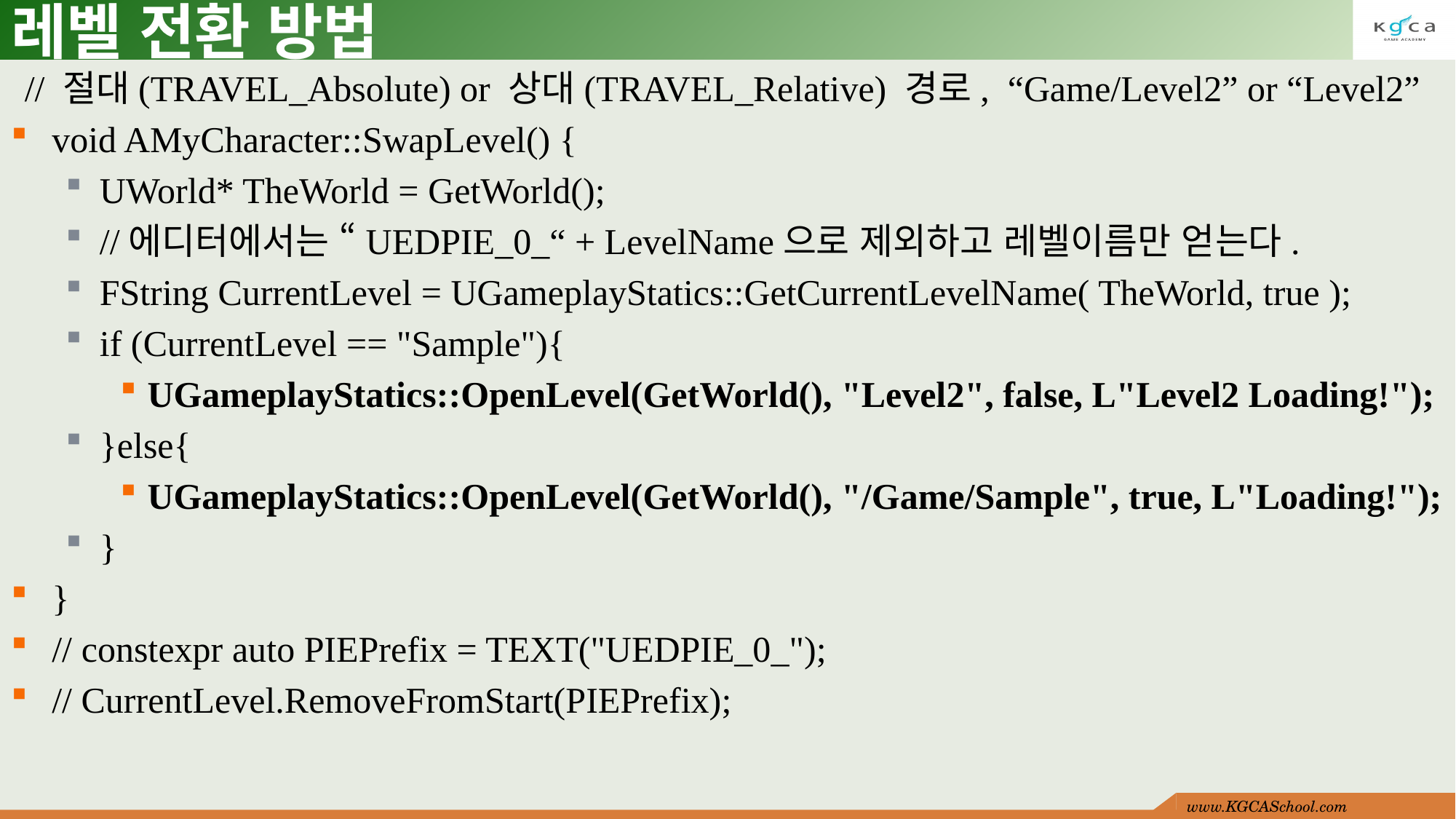

# 레벨 전환 방법
// 절대(TRAVEL_Absolute) or 상대(TRAVEL_Relative) 경로,  “Game/Level2” or “Level2”
void AMyCharacter::SwapLevel() {
UWorld* TheWorld = GetWorld();
//에디터에서는 “UEDPIE_0_“ + LevelName으로 제외하고 레벨이름만 얻는다.
FString CurrentLevel = UGameplayStatics::GetCurrentLevelName( TheWorld, true );
if (CurrentLevel == "Sample"){
UGameplayStatics::OpenLevel(GetWorld(), "Level2", false, L"Level2 Loading!");
}else{
UGameplayStatics::OpenLevel(GetWorld(), "/Game/Sample", true, L"Loading!");
}
}
// constexpr auto PIEPrefix = TEXT("UEDPIE_0_");
// CurrentLevel.RemoveFromStart(PIEPrefix);